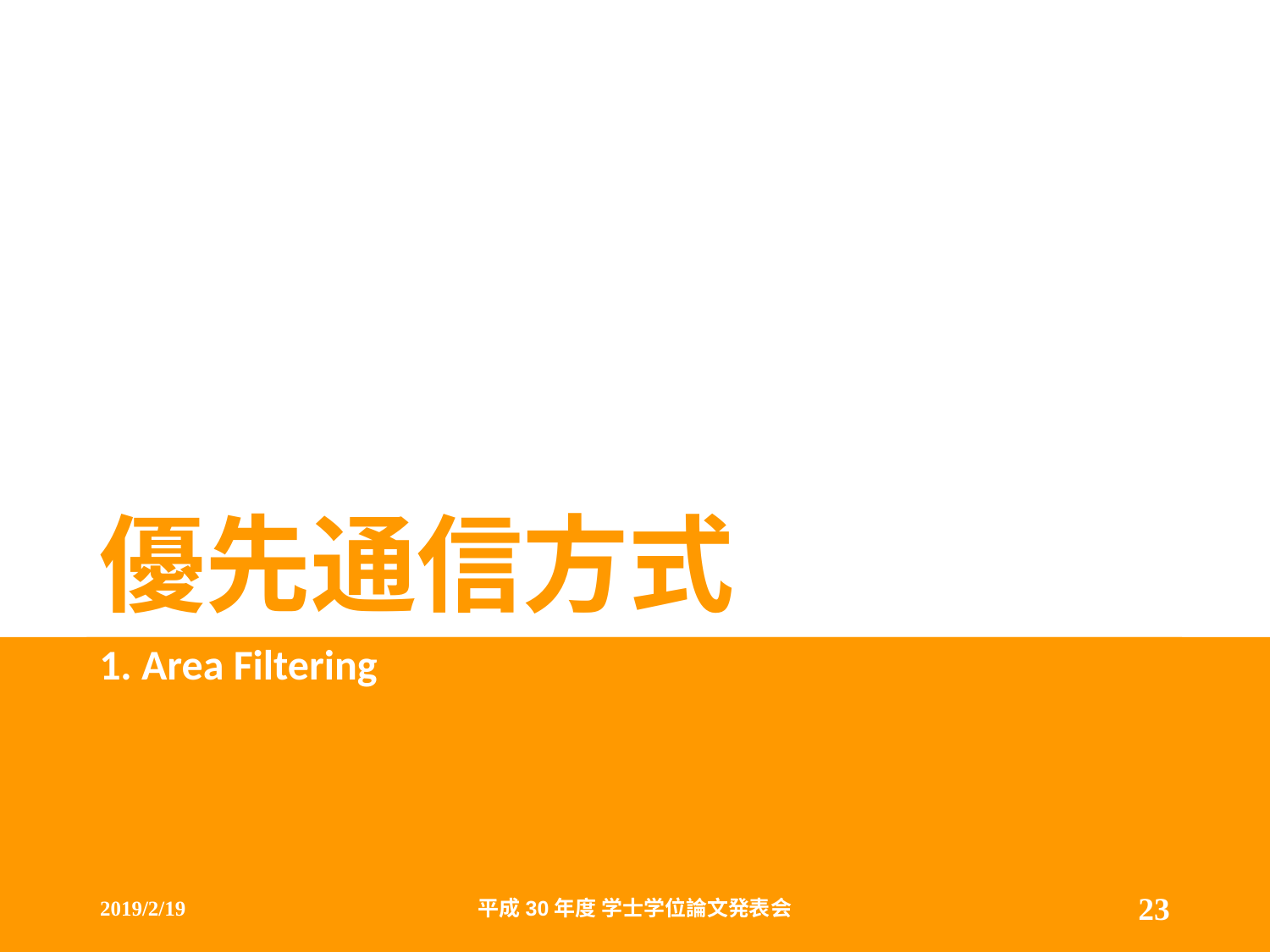

# 優先通信方式
1. Area Filtering
2019/2/19
平成30年度 学士学位論文発表会
23